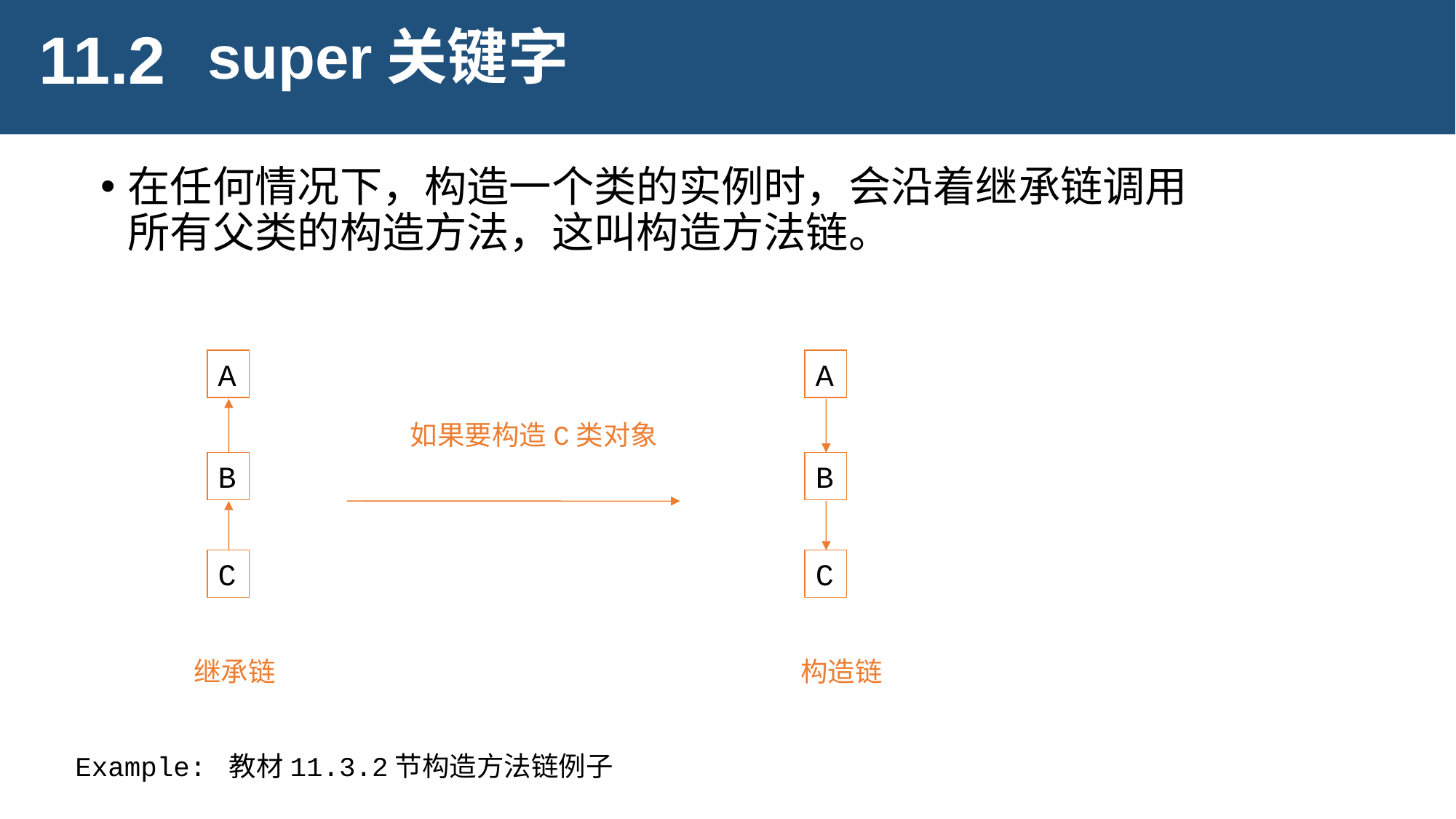

super关键字
11.2
在任何情况下，构造一个类的实例时，会沿着继承链调用所有父类的构造方法，这叫构造方法链。
A
A

如果要构造C类对象
B
B

C
C
继承链
构造链
Example: 教材11.3.2节构造方法链例子